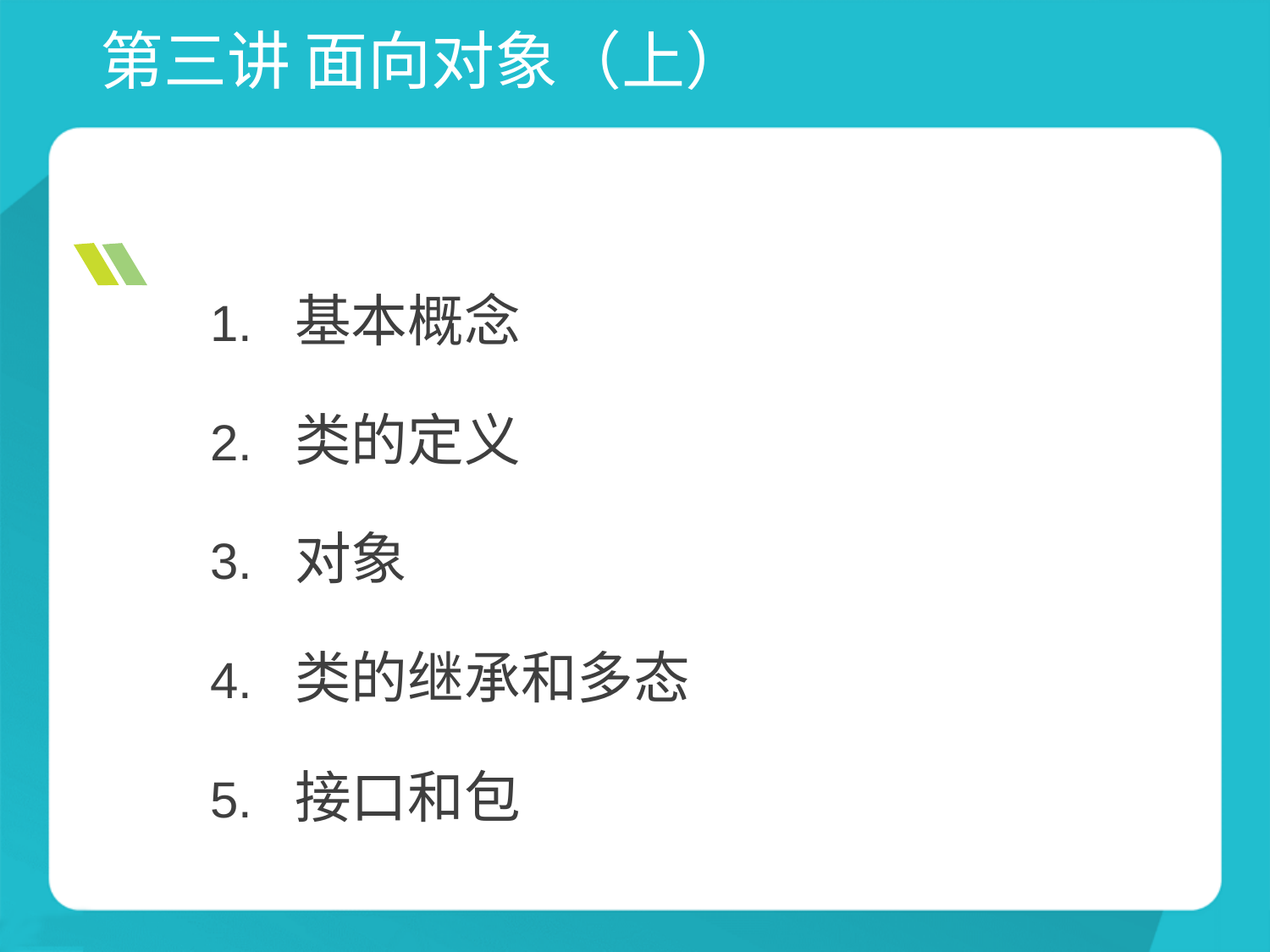

# 第三讲 面向对象（上）

基本概念
类的定义
对象
类的继承和多态
接口和包
64